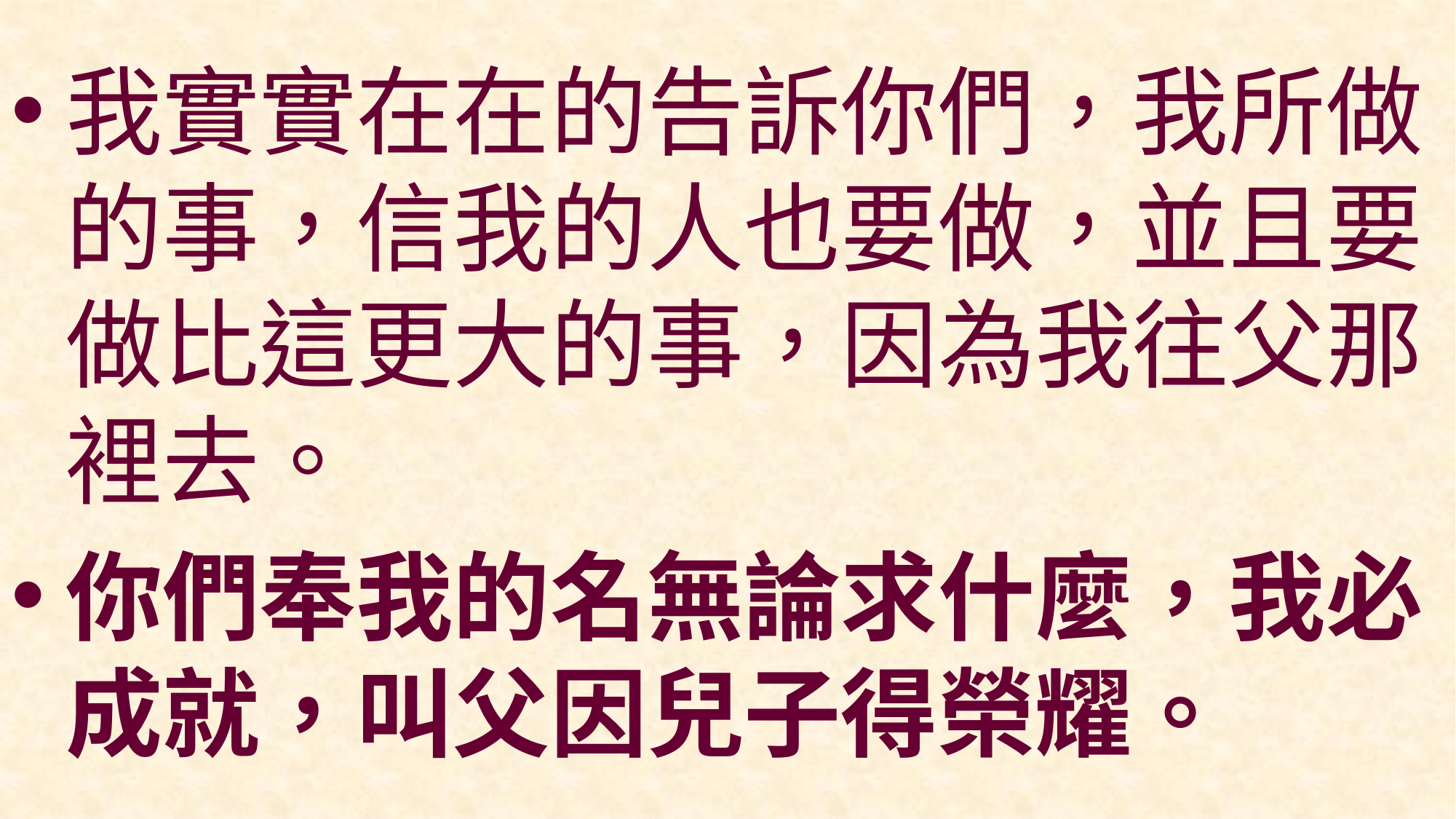

我實實在在的告訴你們，我所做的事，信我的人也要做，並且要做比這更大的事，因為我往父那裡去。
你們奉我的名無論求什麼，我必成就，叫父因兒子得榮耀。